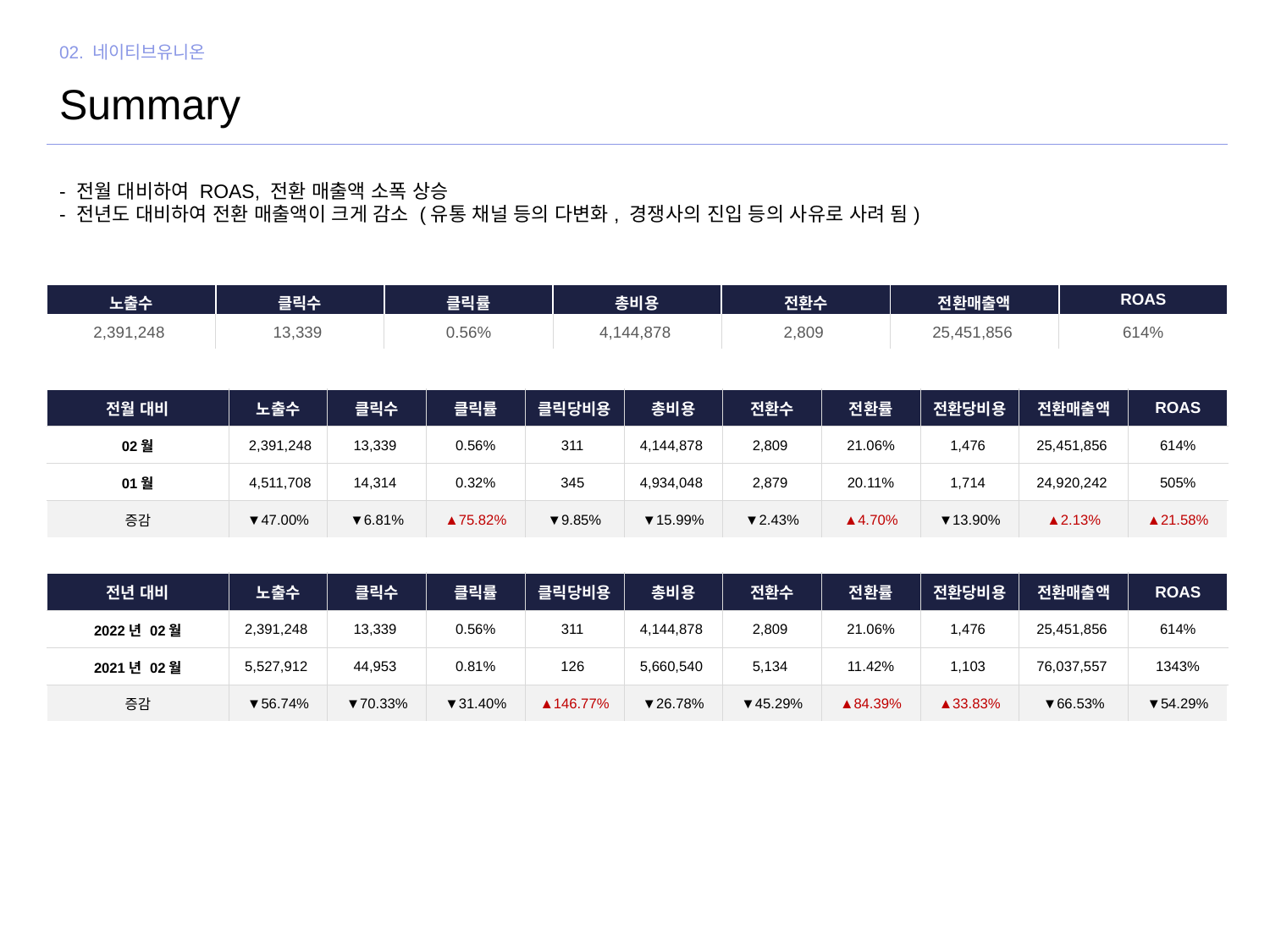

02. 네이티브유니온
Summary

- 전월 대비하여 ROAS, 전환 매출액 소폭 상승
- 전년도 대비하여 전환 매출액이 크게 감소 (유통 채널 등의 다변화, 경쟁사의 진입 등의 사유로 사려 됨)
| 노출수 | 클릭수 | 클릭률 | 총비용 | 전환수 | 전환매출액 | ROAS |
| --- | --- | --- | --- | --- | --- | --- |
| 2,391,248 | 13,339 | 0.56% | 4,144,878 | 2,809 | 25,451,856 | 614% |
| 전월 대비 | 노출수 | 클릭수 | 클릭률 | 클릭당비용 | 총비용 | 전환수 | 전환률 | 전환당비용 | 전환매출액 | ROAS |
| --- | --- | --- | --- | --- | --- | --- | --- | --- | --- | --- |
| 02월 | 2,391,248 | 13,339 | 0.56% | 311 | 4,144,878 | 2,809 | 21.06% | 1,476 | 25,451,856 | 614% |
| 01월 | 4,511,708 | 14,314 | 0.32% | 345 | 4,934,048 | 2,879 | 20.11% | 1,714 | 24,920,242 | 505% |
| 증감 | ▼47.00% | ▼6.81% | ▲75.82% | ▼9.85% | ▼15.99% | ▼2.43% | ▲4.70% | ▼13.90% | ▲2.13% | ▲21.58% |
| 전년 대비 | 노출수 | 클릭수 | 클릭률 | 클릭당비용 | 총비용 | 전환수 | 전환률 | 전환당비용 | 전환매출액 | ROAS |
| --- | --- | --- | --- | --- | --- | --- | --- | --- | --- | --- |
| 2022년 02월 | 2,391,248 | 13,339 | 0.56% | 311 | 4,144,878 | 2,809 | 21.06% | 1,476 | 25,451,856 | 614% |
| 2021년 02월 | 5,527,912 | 44,953 | 0.81% | 126 | 5,660,540 | 5,134 | 11.42% | 1,103 | 76,037,557 | 1343% |
| 증감 | ▼56.74% | ▼70.33% | ▼31.40% | ▲146.77% | ▼26.78% | ▼45.29% | ▲84.39% | ▲33.83% | ▼66.53% | ▼54.29% |